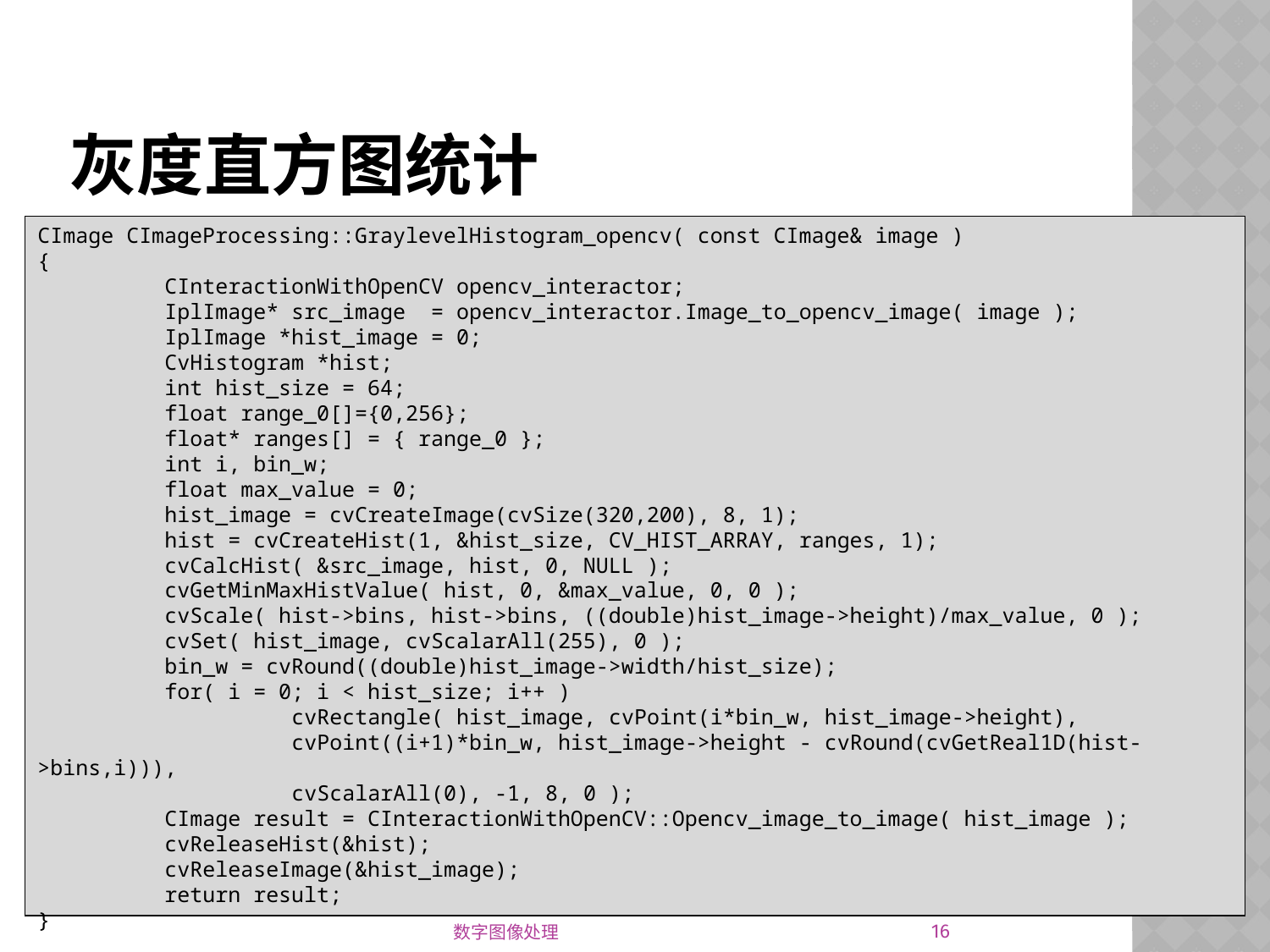

# 灰度直方图统计
CImage CImageProcessing::GraylevelHistogram_opencv( const CImage& image )
{
	CInteractionWithOpenCV opencv_interactor;
	IplImage* src_image  = opencv_interactor.Image_to_opencv_image( image );
	IplImage *hist_image = 0;
	CvHistogram *hist;
	int hist_size = 64;
	float range_0[]={0,256};
	float* ranges[] = { range_0 };
	int i, bin_w;
	float max_value = 0;
	hist_image = cvCreateImage(cvSize(320,200), 8, 1);
	hist = cvCreateHist(1, &hist_size, CV_HIST_ARRAY, ranges, 1);
	cvCalcHist( &src_image, hist, 0, NULL );
	cvGetMinMaxHistValue( hist, 0, &max_value, 0, 0 );
	cvScale( hist->bins, hist->bins, ((double)hist_image->height)/max_value, 0 );
	cvSet( hist_image, cvScalarAll(255), 0 );
	bin_w = cvRound((double)hist_image->width/hist_size);
	for( i = 0; i < hist_size; i++ )
		cvRectangle( hist_image, cvPoint(i*bin_w, hist_image->height),
		cvPoint((i+1)*bin_w, hist_image->height - cvRound(cvGetReal1D(hist->bins,i))),
		cvScalarAll(0), -1, 8, 0 );
	CImage result = CInteractionWithOpenCV::Opencv_image_to_image( hist_image );
	cvReleaseHist(&hist);
	cvReleaseImage(&hist_image);
	return result;
}

16
数字图像处理